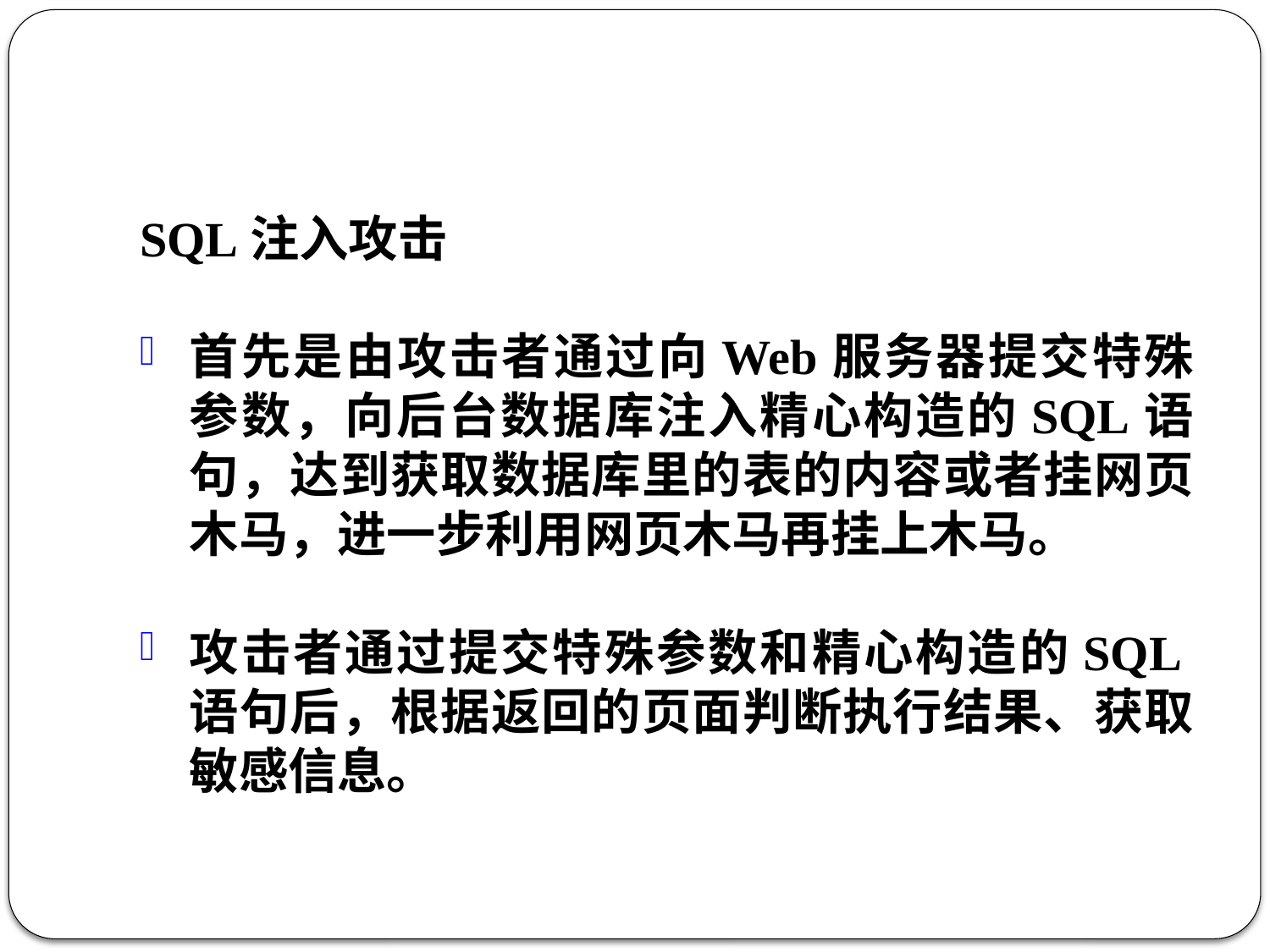

#
SQL注入攻击

首先是由攻击者通过向Web服务器提交特殊参数，向后台数据库注入精心构造的SQL语句，达到获取数据库里的表的内容或者挂网页木马，进一步利用网页木马再挂上木马。

攻击者通过提交特殊参数和精心构造的SQL语句后，根据返回的页面判断执行结果、获取敏感信息。